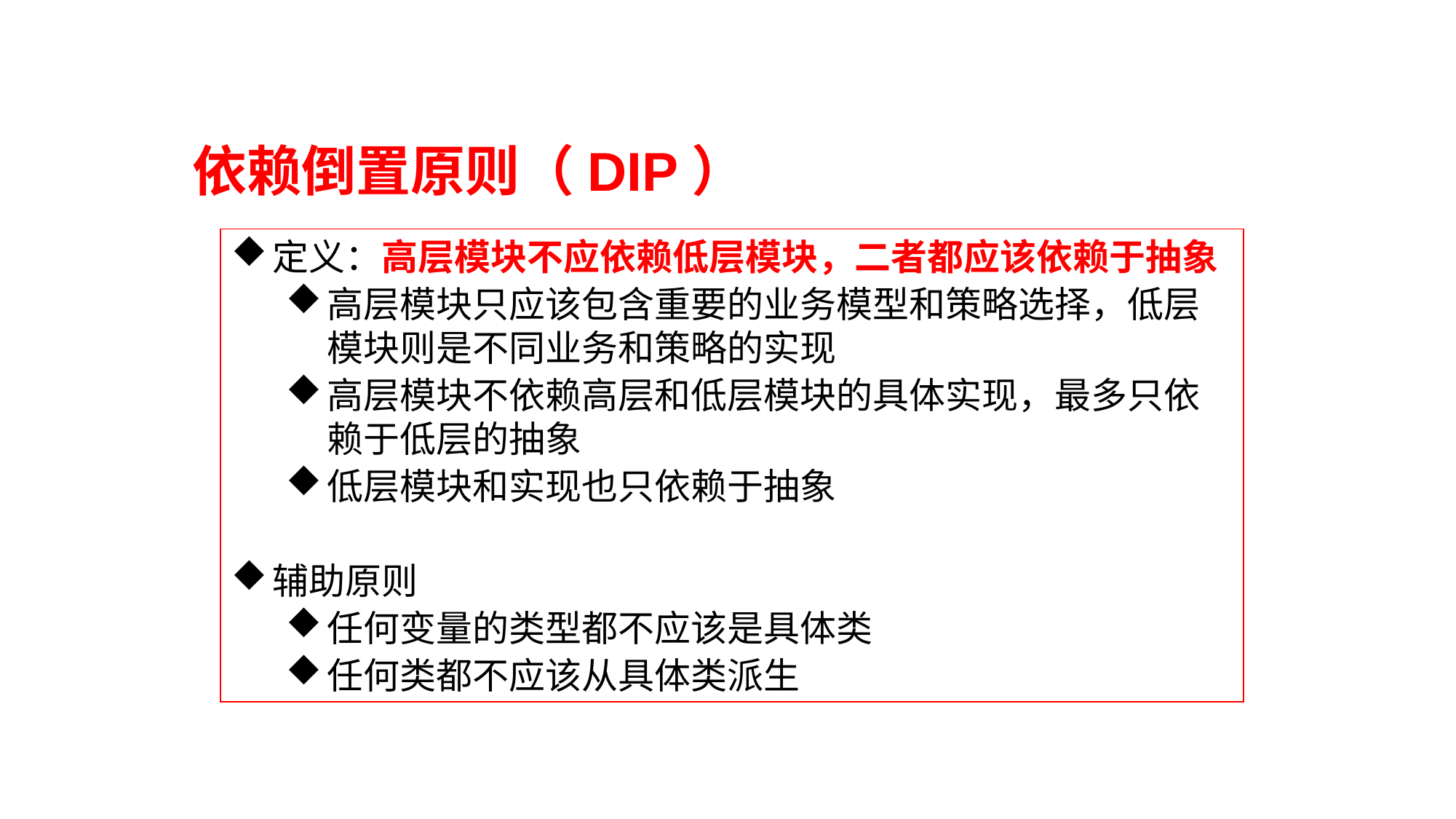

依赖倒置原则（DIP）
定义：高层模块不应依赖低层模块，二者都应该依赖于抽象
高层模块只应该包含重要的业务模型和策略选择，低层模块则是不同业务和策略的实现
高层模块不依赖高层和低层模块的具体实现，最多只依赖于低层的抽象
低层模块和实现也只依赖于抽象

辅助原则
任何变量的类型都不应该是具体类
任何类都不应该从具体类派生
163